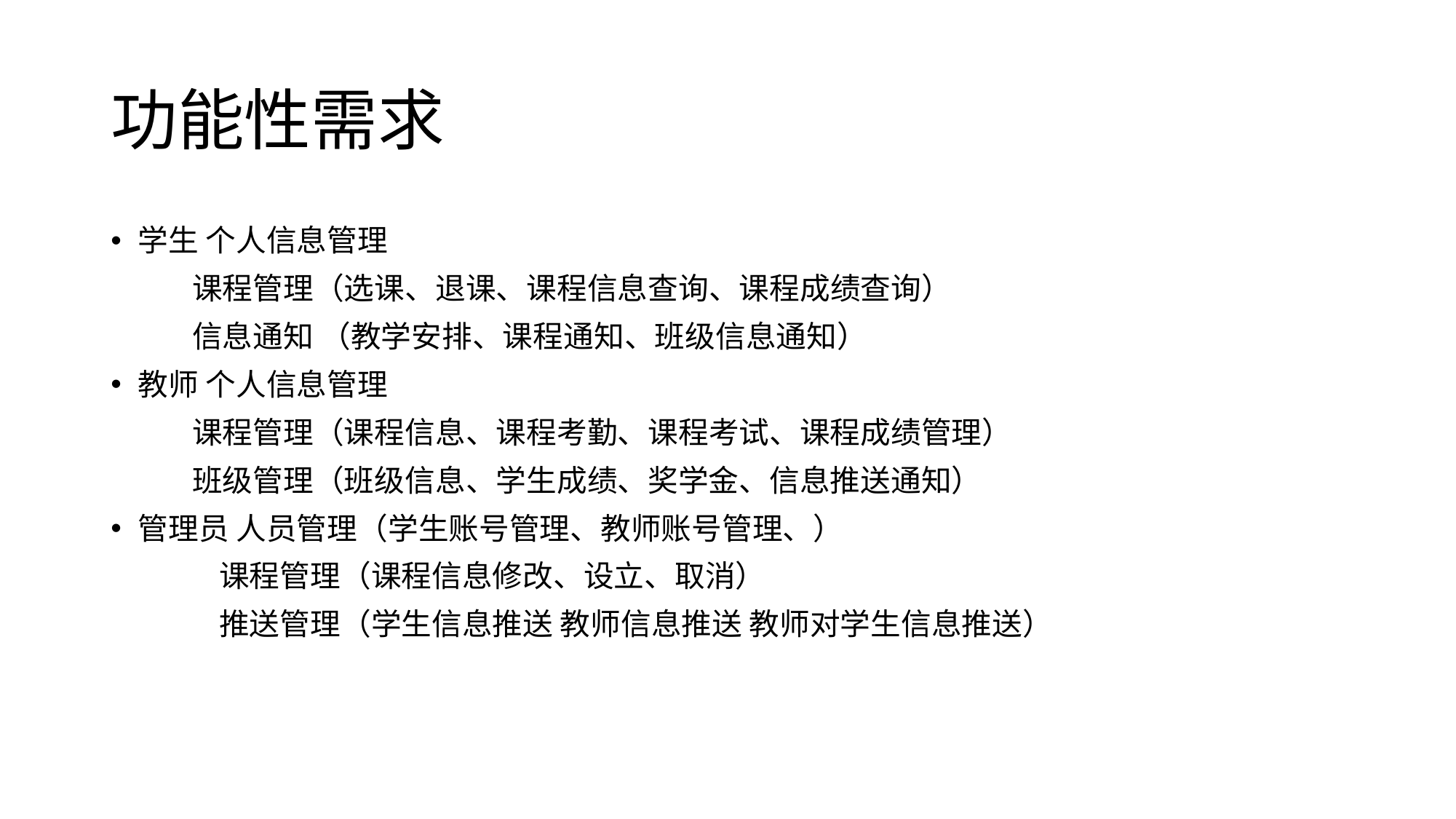

# 功能性需求
学生 个人信息管理
           课程管理（选课、退课、课程信息查询、课程成绩查询）
           信息通知 （教学安排、课程通知、班级信息通知）
教师 个人信息管理
           课程管理（课程信息、课程考勤、课程考试、课程成绩管理）
           班级管理（班级信息、学生成绩、奖学金、信息推送通知）
管理员 人员管理（学生账号管理、教师账号管理、）
               课程管理（课程信息修改、设立、取消）
               推送管理（学生信息推送 教师信息推送 教师对学生信息推送）